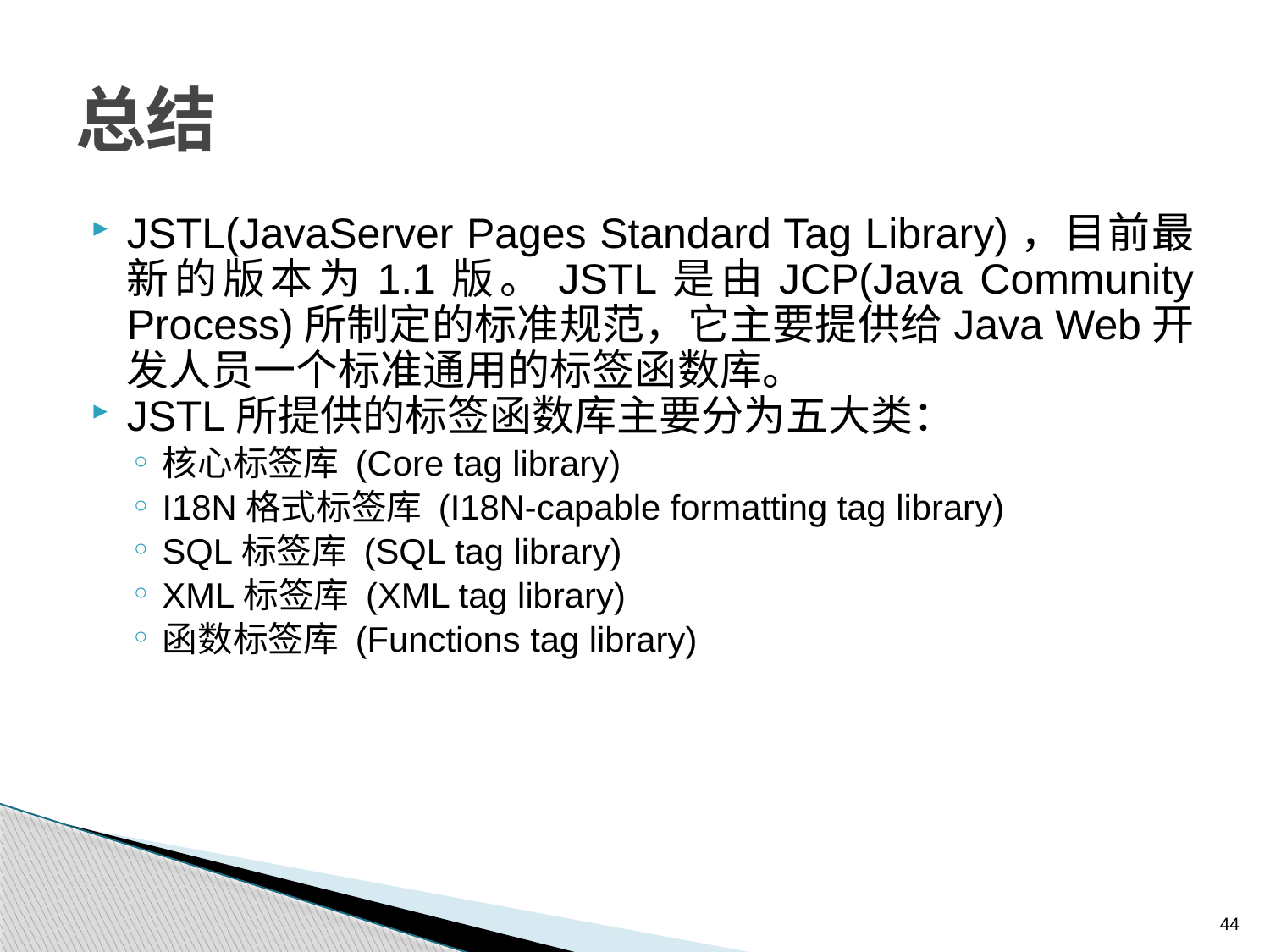

# 总结
JSTL(JavaServer Pages Standard Tag Library)，目前最新的版本为1.1版。JSTL是由JCP(Java Community Process)所制定的标准规范，它主要提供给Java Web开发人员一个标准通用的标签函数库。
JSTL所提供的标签函数库主要分为五大类：
核心标签库 (Core tag library)
I18N格式标签库 (I18N-capable formatting tag library)
SQL标签库 (SQL tag library)
XML标签库 (XML tag library)
函数标签库 (Functions tag library)
44